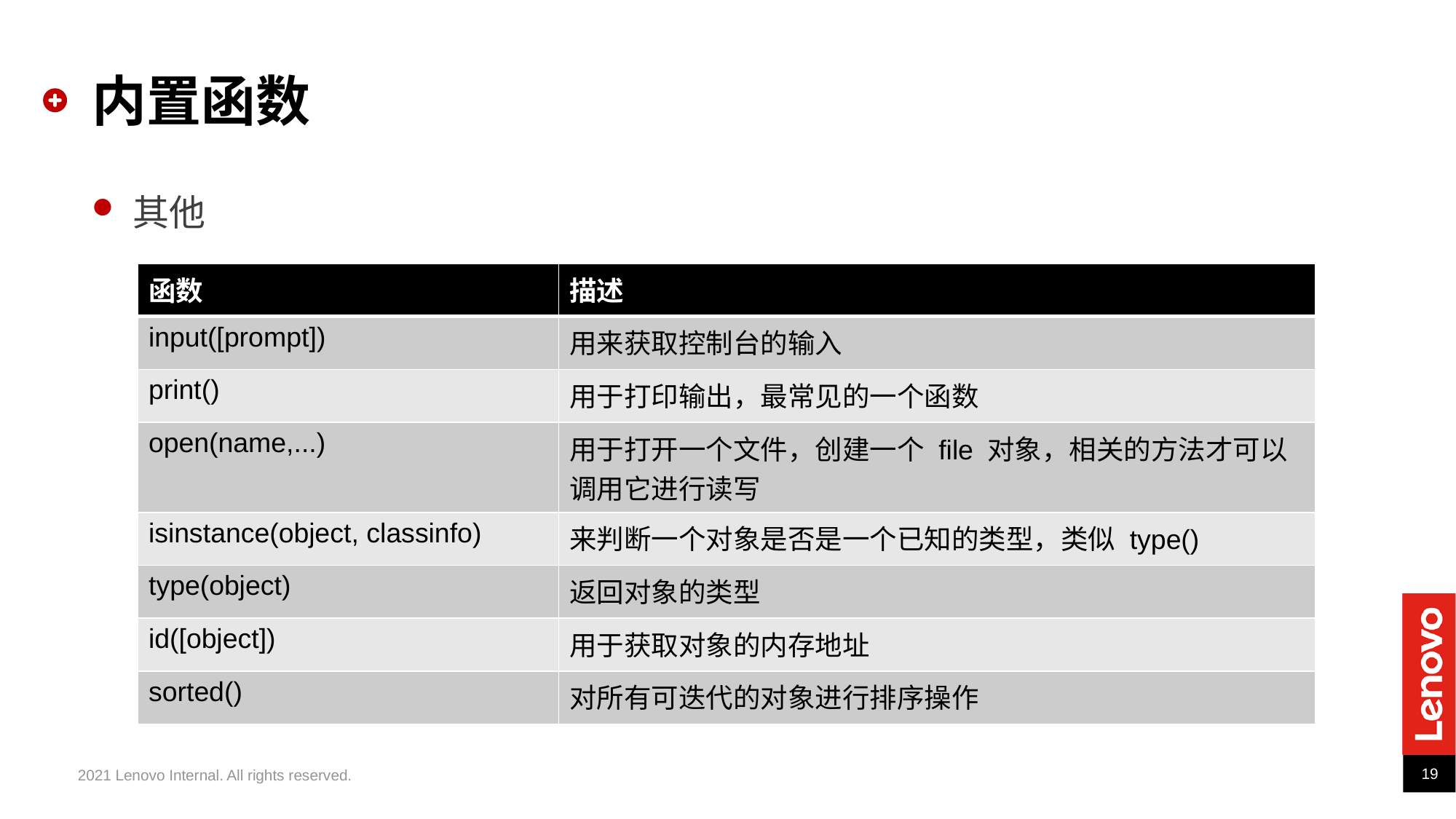

# 内置函数
其他

| 函数 | 描述 |
| --- | --- |
| input([prompt]) | 用来获取控制台的输入 |
| print() | 用于打印输出，最常见的一个函数 |
| open(name,...) | 用于打开一个文件，创建一个 file 对象，相关的方法才可以调用它进行读写 |
| isinstance(object, classinfo) | 来判断一个对象是否是一个已知的类型，类似 type() |
| type(object) | 返回对象的类型 |
| id([object]) | 用于获取对象的内存地址 |
| sorted() | 对所有可迭代的对象进行排序操作 |